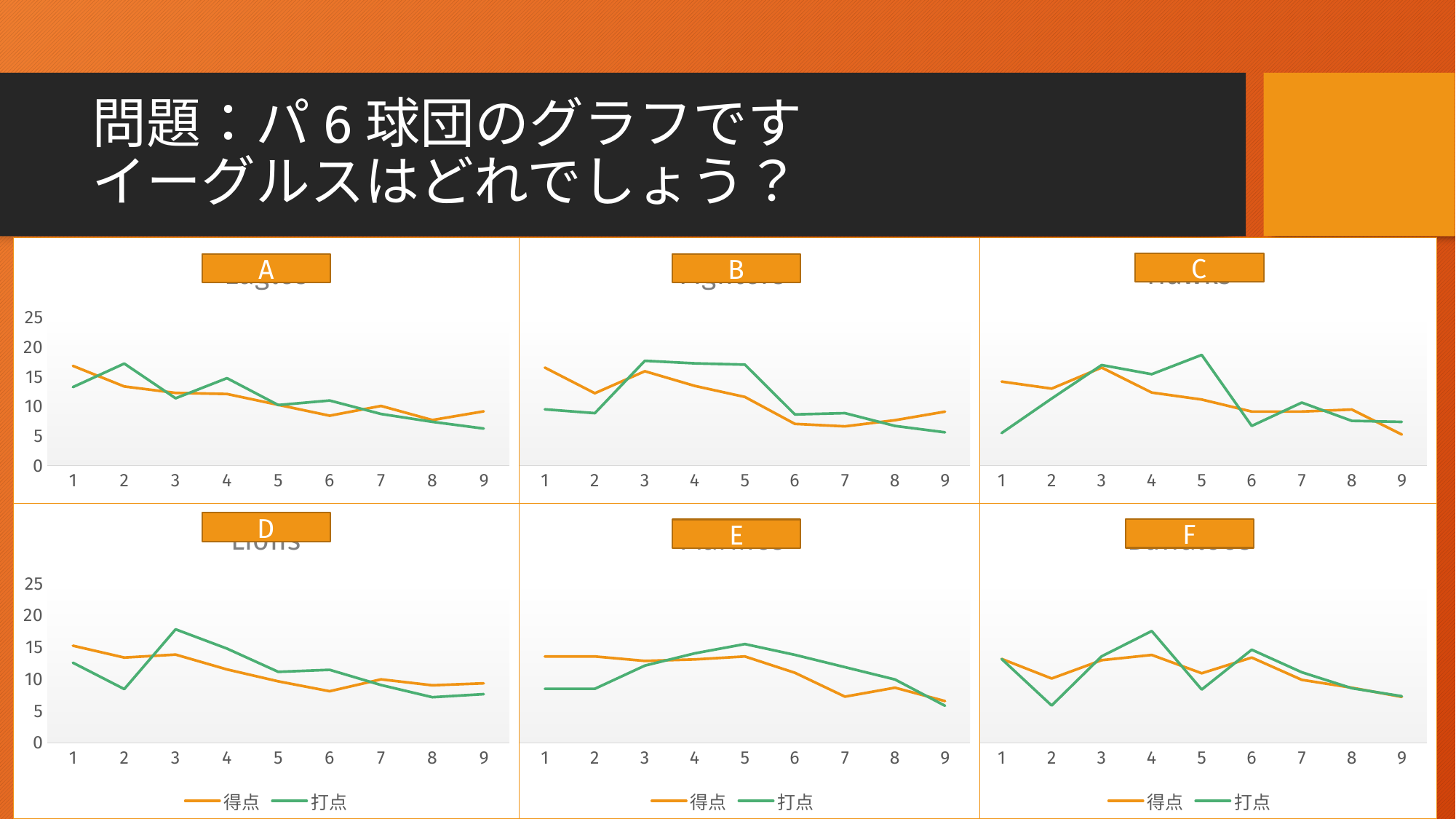

# 問題：パ6球団のグラフです イーグルスはどれでしょう？

### Chart: Eagles

| Category |  |  |
|---|---|---|
| 1 | 16.819012797074954 | 13.23251417769376 |
| 2 | 13.345521023765997 | 17.20226843100189 |
| 3 | 12.248628884826324 | 11.342155009451796 |
| 4 | 12.065813528336381 | 14.744801512287333 |
| 5 | 10.23765996343693 | 10.207939508506616 |
| 6 | 8.409506398537477 | 10.964083175803403 |
| 7 | 10.054844606946983 | 8.695652173913043 |
| 8 | 7.678244972577697 | 7.372400756143667 |
| 9 | 9.140767824497258 | 6.238185255198488 |

### Chart: Fighters

| Category |  |  |
|---|---|---|
| 1 | 16.528925619834713 | 9.482758620689655 |
| 2 | 12.190082644628099 | 8.836206896551724 |
| 3 | 15.909090909090908 | 17.67241379310345 |
| 4 | 13.429752066115702 | 17.24137931034483 |
| 5 | 11.570247933884298 | 17.025862068965516 |
| 6 | 7.024793388429752 | 8.620689655172415 |
| 7 | 6.6115702479338845 | 8.836206896551724 |
| 8 | 7.644628099173553 | 6.68103448275862 |
| 9 | 9.090909090909092 | 5.603448275862069 |

### Chart: Hawks

| Category |  |  |
|---|---|---|
| 1 | 14.165261382799327 | 5.47945205479452 |
| 2 | 12.984822934232715 | 11.301369863013697 |
| 3 | 16.526138279932546 | 16.95205479452055 |
| 4 | 12.310286677908937 | 15.41095890410959 |
| 5 | 11.129848229342327 | 18.664383561643834 |
| 6 | 9.106239460370995 | 6.678082191780822 |
| 7 | 9.106239460370995 | 10.616438356164384 |
| 8 | 9.443507588532883 | 7.534246575342466 |
| 9 | 5.227655986509275 | 7.363013698630137 |
C
A
B

### Chart: Lions

| Category |  |  |
|---|---|---|
| 1 | 15.241057542768274 | 12.559618441971383 |
| 2 | 13.374805598755831 | 8.426073131955485 |
| 3 | 13.841368584758943 | 17.8060413354531 |
| 4 | 11.508553654743391 | 14.785373608903022 |
| 5 | 9.642301710730948 | 11.128775834658187 |
| 6 | 8.087091757387247 | 11.446740858505565 |
| 7 | 9.953343701399689 | 9.062003179650238 |
| 8 | 9.020217729393467 | 7.154213036565977 |
| 9 | 9.331259720062208 | 7.631160572337042 |

### Chart: Marines

| Category |  |  |
|---|---|---|
| 1 | 13.551401869158877 | 8.47457627118644 |
| 2 | 13.551401869158877 | 8.47457627118644 |
| 3 | 12.850467289719624 | 12.106537530266344 |
| 4 | 13.084112149532709 | 14.043583535108958 |
| 5 | 13.551401869158877 | 15.49636803874092 |
| 6 | 10.981308411214954 | 13.801452784503631 |
| 7 | 7.242990654205607 | 11.864406779661017 |
| 8 | 8.644859813084112 | 9.927360774818402 |
| 9 | 6.5420560747663545 | 5.811138014527845 |

### Chart: Buffaloes

| Category |  |  |
|---|---|---|
| 1 | 13.168724279835391 | 13.152400835073069 |
| 2 | 10.08230452674897 | 5.845511482254697 |
| 3 | 12.962962962962962 | 13.569937369519833 |
| 4 | 13.786008230452676 | 17.536534446764094 |
| 5 | 10.905349794238683 | 8.350730688935283 |
| 6 | 13.37448559670782 | 14.613778705636744 |
| 7 | 9.876543209876543 | 11.064718162839249 |
| 8 | 8.641975308641975 | 8.559498956158663 |
| 9 | 7.20164609053498 | 7.306889352818372 |
D
F
E